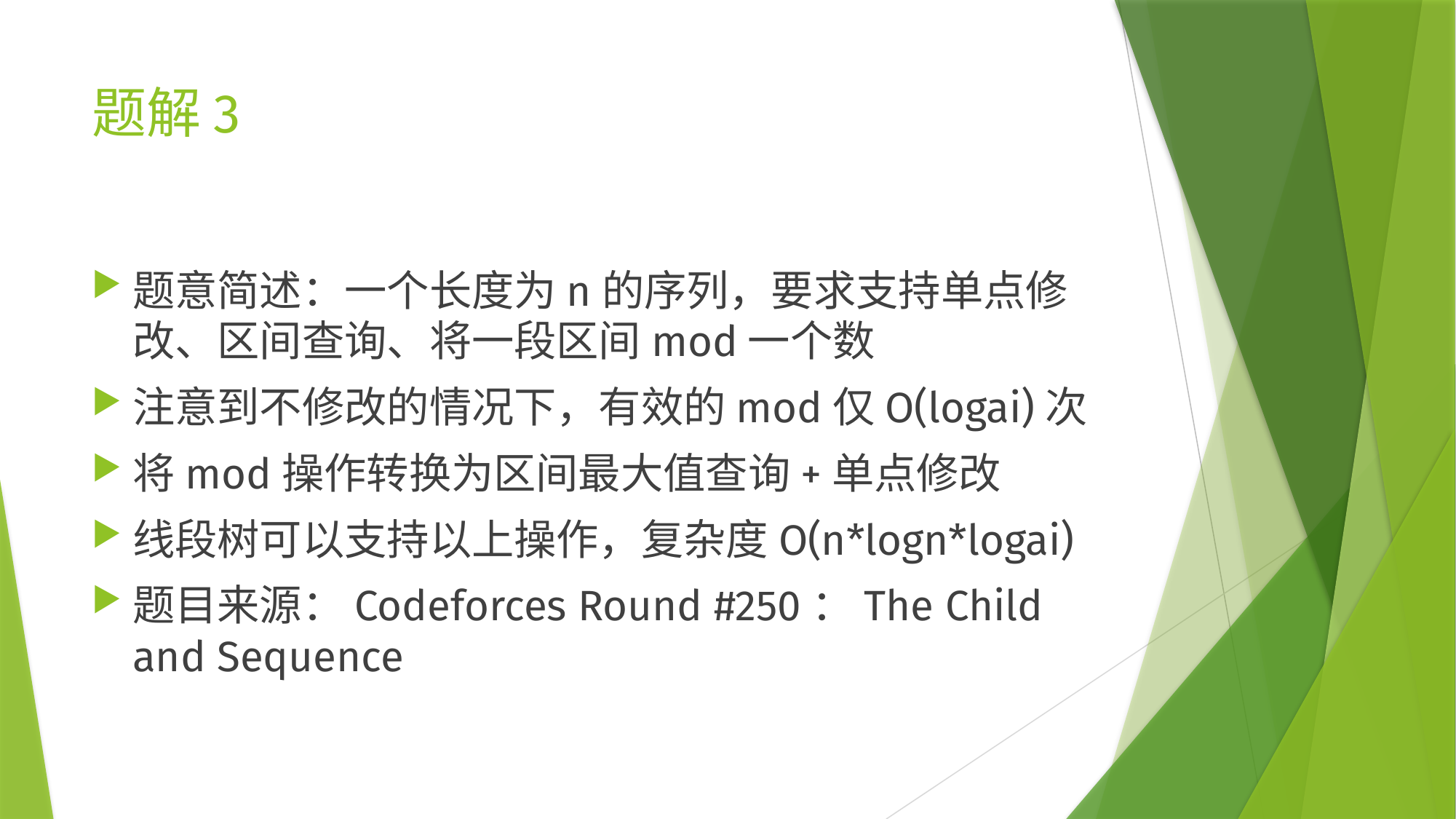

# 题解3
题意简述：一个长度为n的序列，要求支持单点修改、区间查询、将一段区间mod一个数
注意到不修改的情况下，有效的mod仅O(logai)次
将mod操作转换为区间最大值查询+单点修改
线段树可以支持以上操作，复杂度O(n*logn*logai)
题目来源：Codeforces Round #250：The Child and Sequence